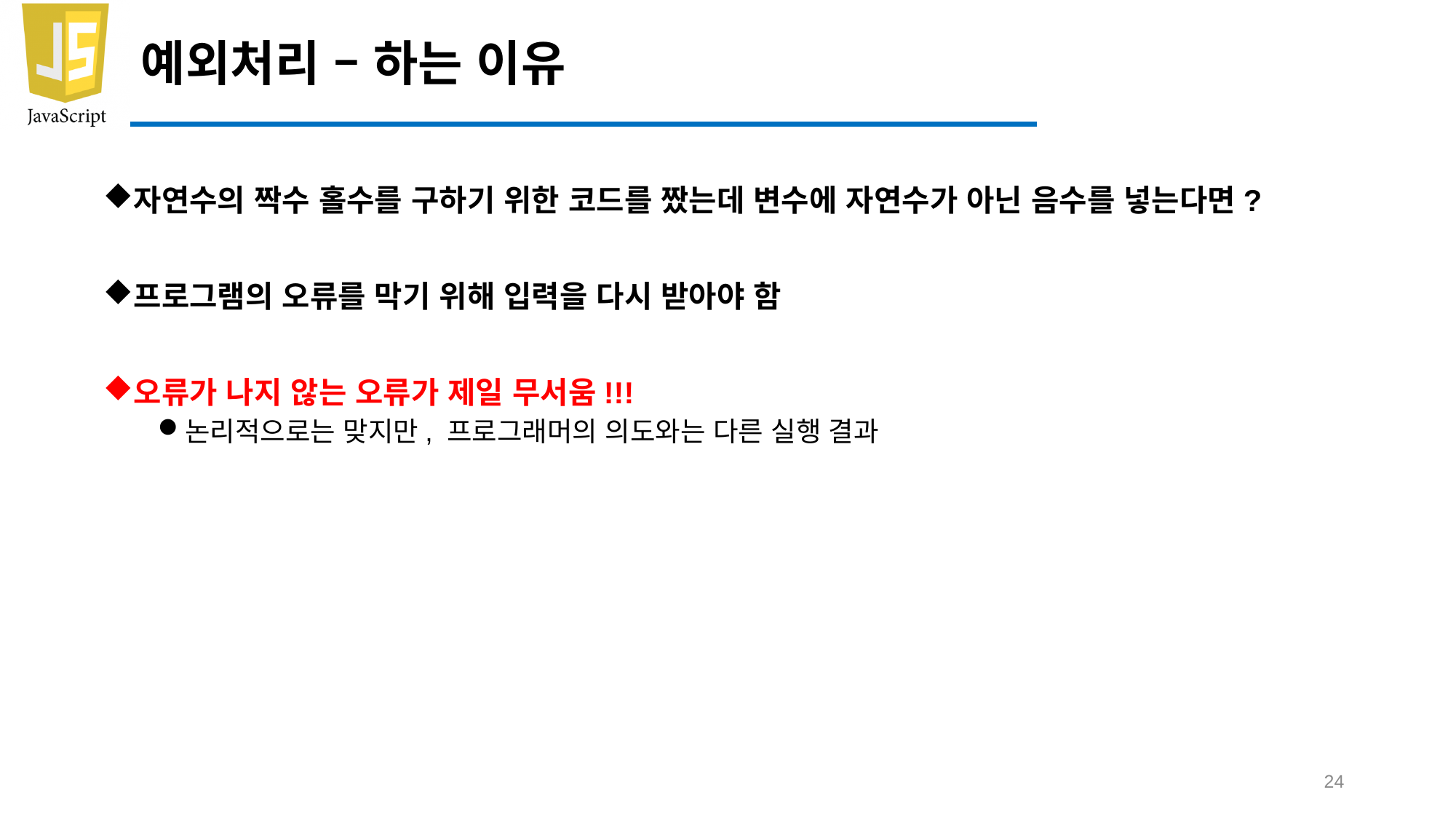

# 예외처리 – 하는 이유
자연수의 짝수 홀수를 구하기 위한 코드를 짰는데 변수에 자연수가 아닌 음수를 넣는다면?

프로그램의 오류를 막기 위해 입력을 다시 받아야 함

오류가 나지 않는 오류가 제일 무서움!!!
논리적으로는 맞지만, 프로그래머의 의도와는 다른 실행 결과
24